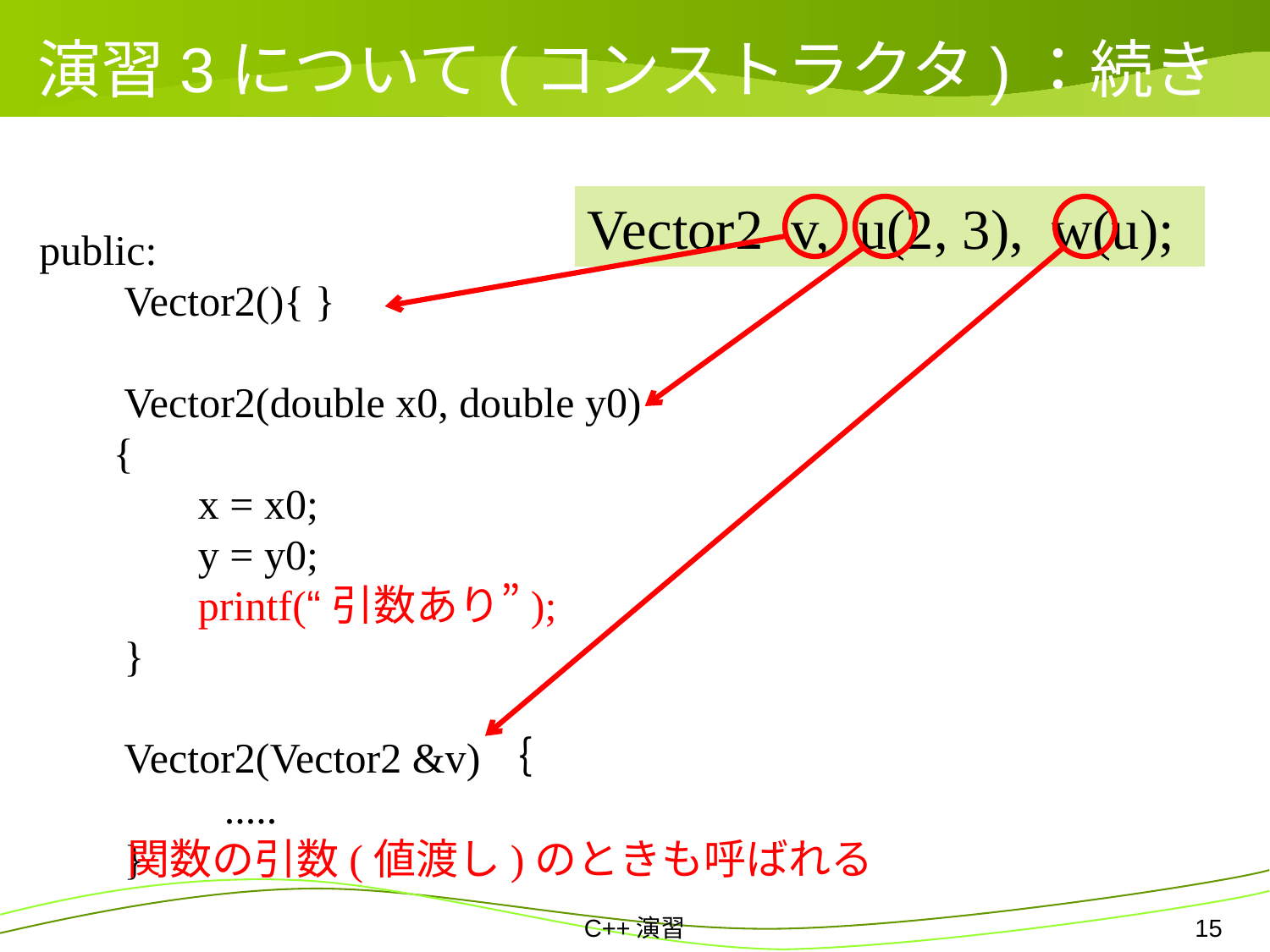

# 演習3について(コンストラクタ)：続き
Vector2  v,  u(2, 3),  w(u);

public:
        Vector2(){ }

        Vector2(double x0, double y0)
       {
               x = x0;
               y = y0;
               printf(“引数あり”);
        }

        Vector2(Vector2 &v)｛
　　　     .....
        }
関数の引数(値渡し)のときも呼ばれる
C++演習
15